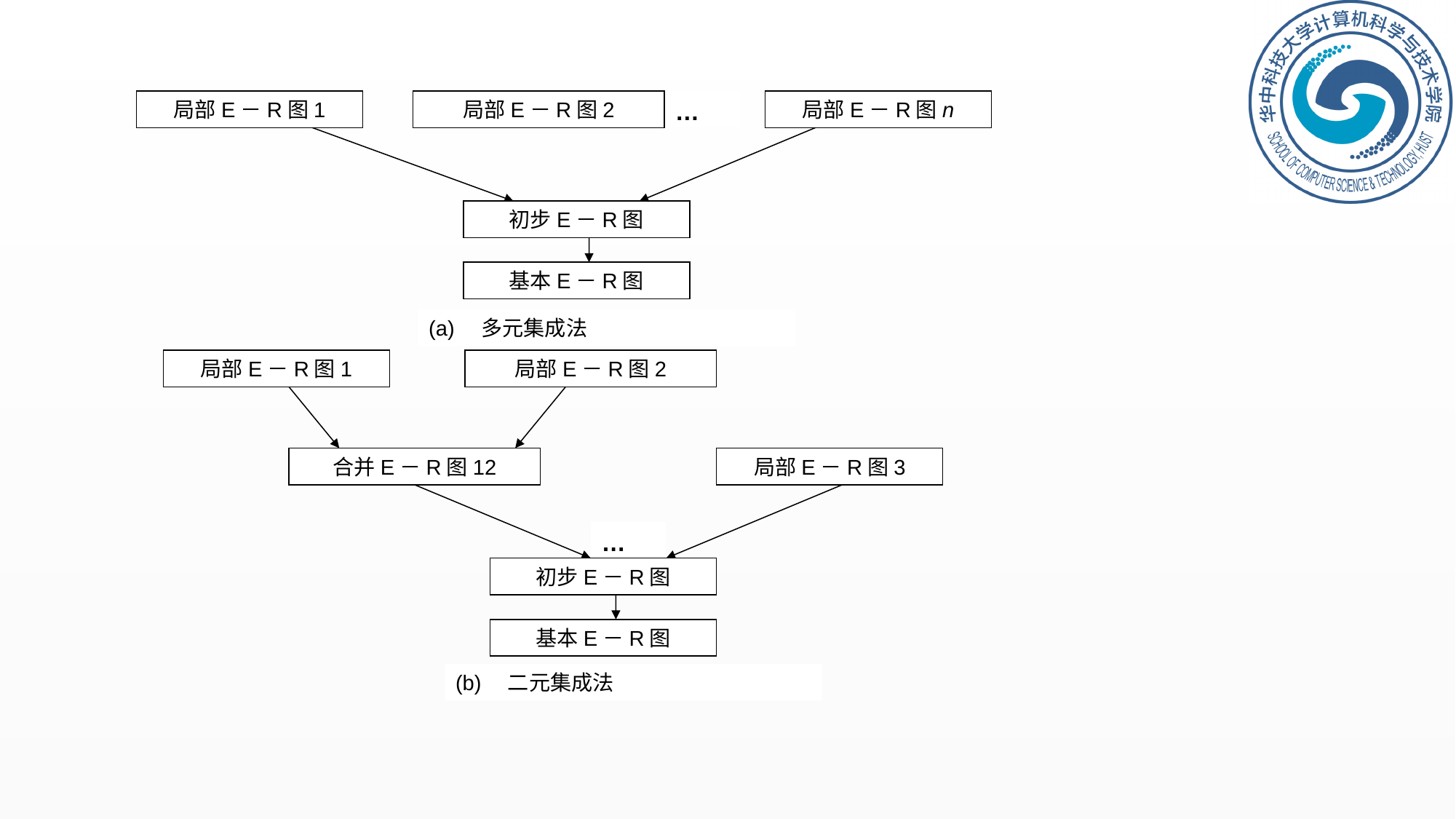

局部E－R图1
局部E－R图2
…
局部E－R图n

初步E－R图

基本E－R图
(a)　多元集成法
局部E－R图1
局部E－R图2

合并E－R图12
局部E－R图3

…
初步E－R图

基本E－R图
(b)　二元集成法